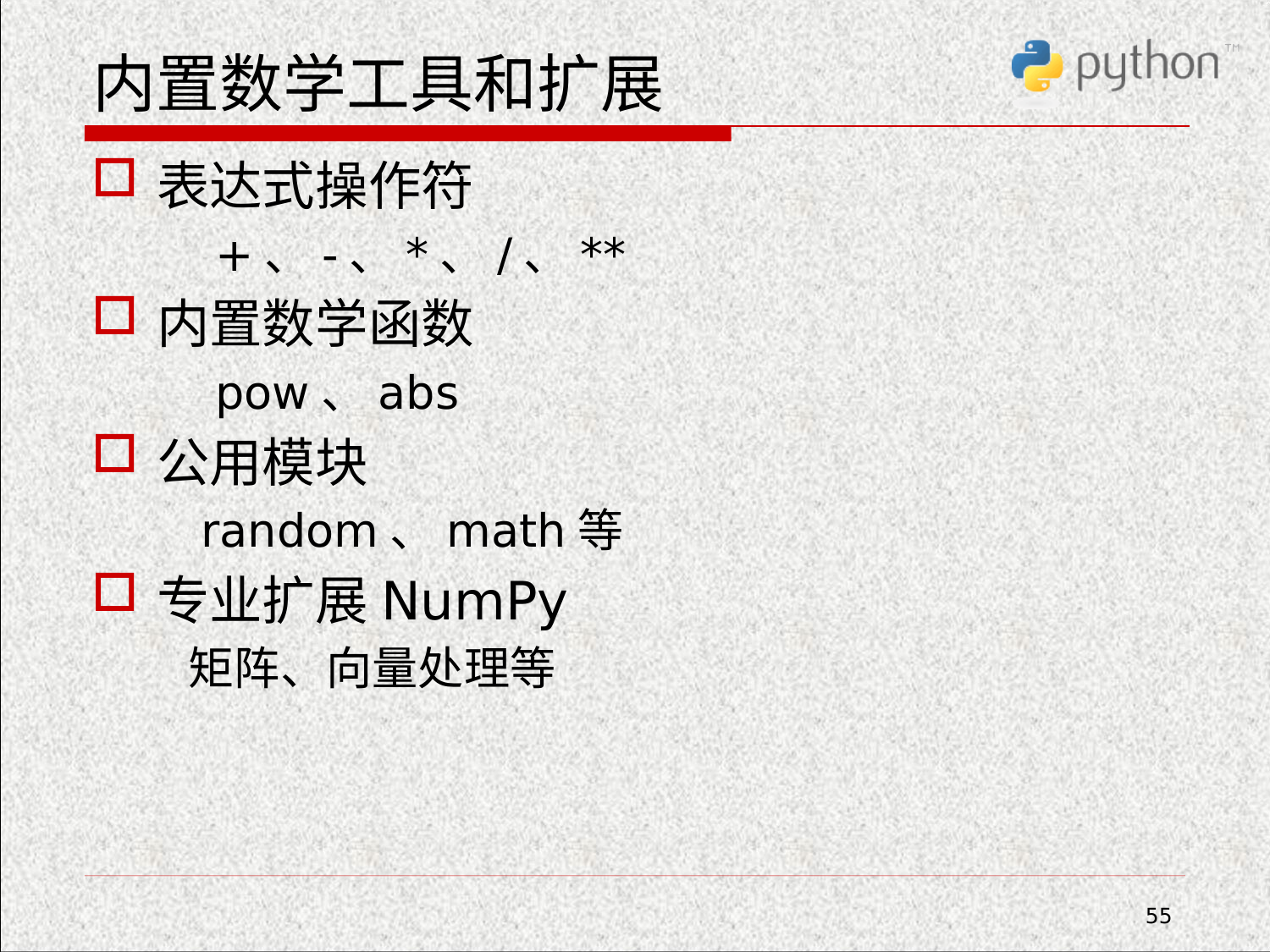

# 内置数学工具和扩展
表达式操作符
    +、-、*、/、**
内置数学函数
    pow、abs
公用模块
   random、math等
专业扩展NumPy
  矩阵、向量处理等

55